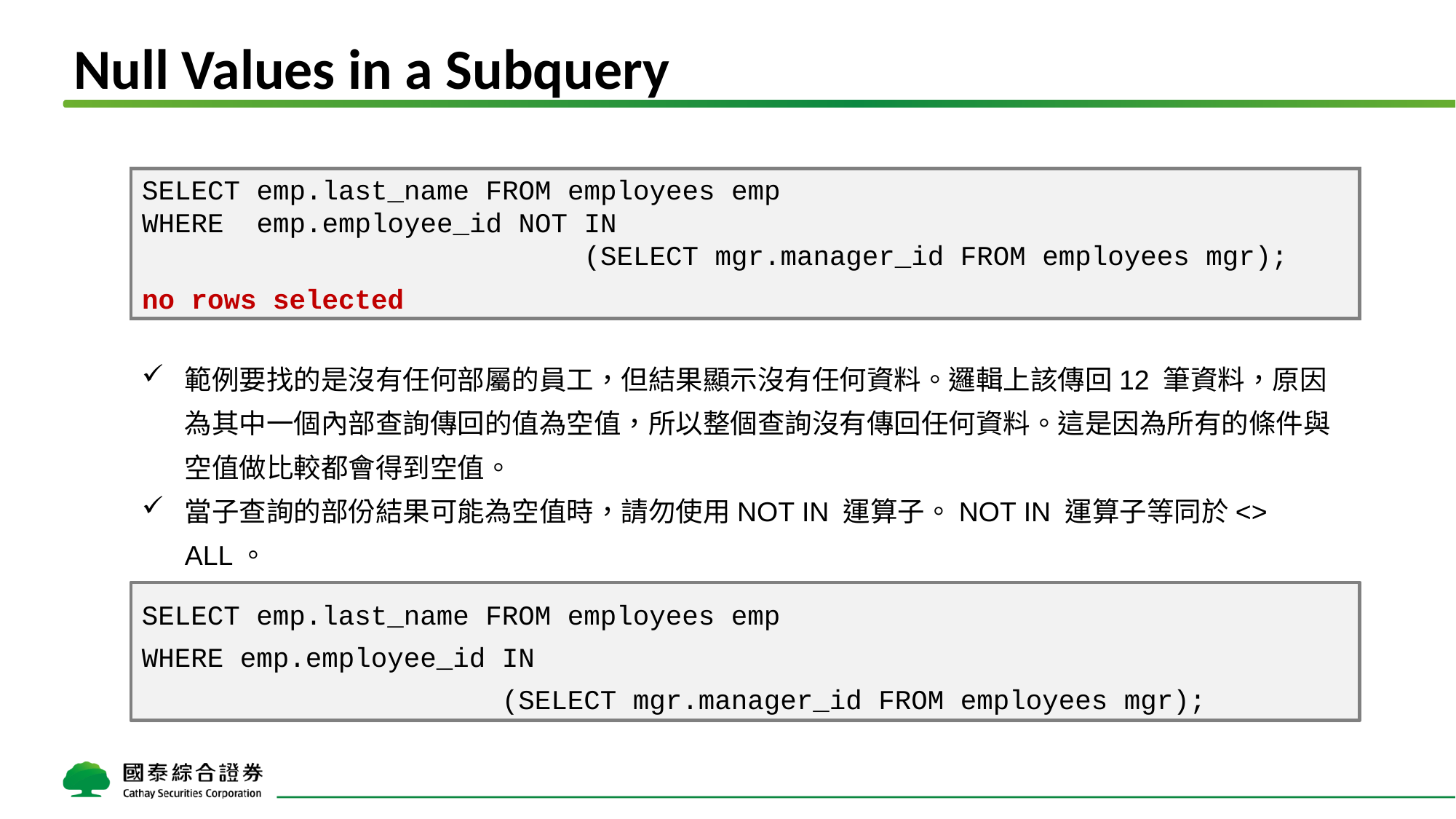

# Null Values in a Subquery
SELECT emp.last_name FROM employees emp
WHERE  emp.employee_id NOT IN
                           (SELECT mgr.manager_id FROM employees mgr);
no rows selected
範例要找的是沒有任何部屬的員工，但結果顯示沒有任何資料。邏輯上該傳回12 筆資料，原因為其中一個內部查詢傳回的值為空值，所以整個查詢沒有傳回任何資料。這是因為所有的條件與空值做比較都會得到空值。
當子查詢的部份結果可能為空值時，請勿使用NOT IN 運算子。NOT IN 運算子等同於<> ALL。
如果使用的是IN 運算，即使子查詢的結果有一部份為空值，也不會發生問題。IN 運算子等同於=ANY。例如，如果要顯示有部屬的員工，可使用下列SQL 敘述句：

SELECT emp.last_name FROM employees emp
WHERE emp.employee_id IN
                      (SELECT mgr.manager_id FROM employees mgr);